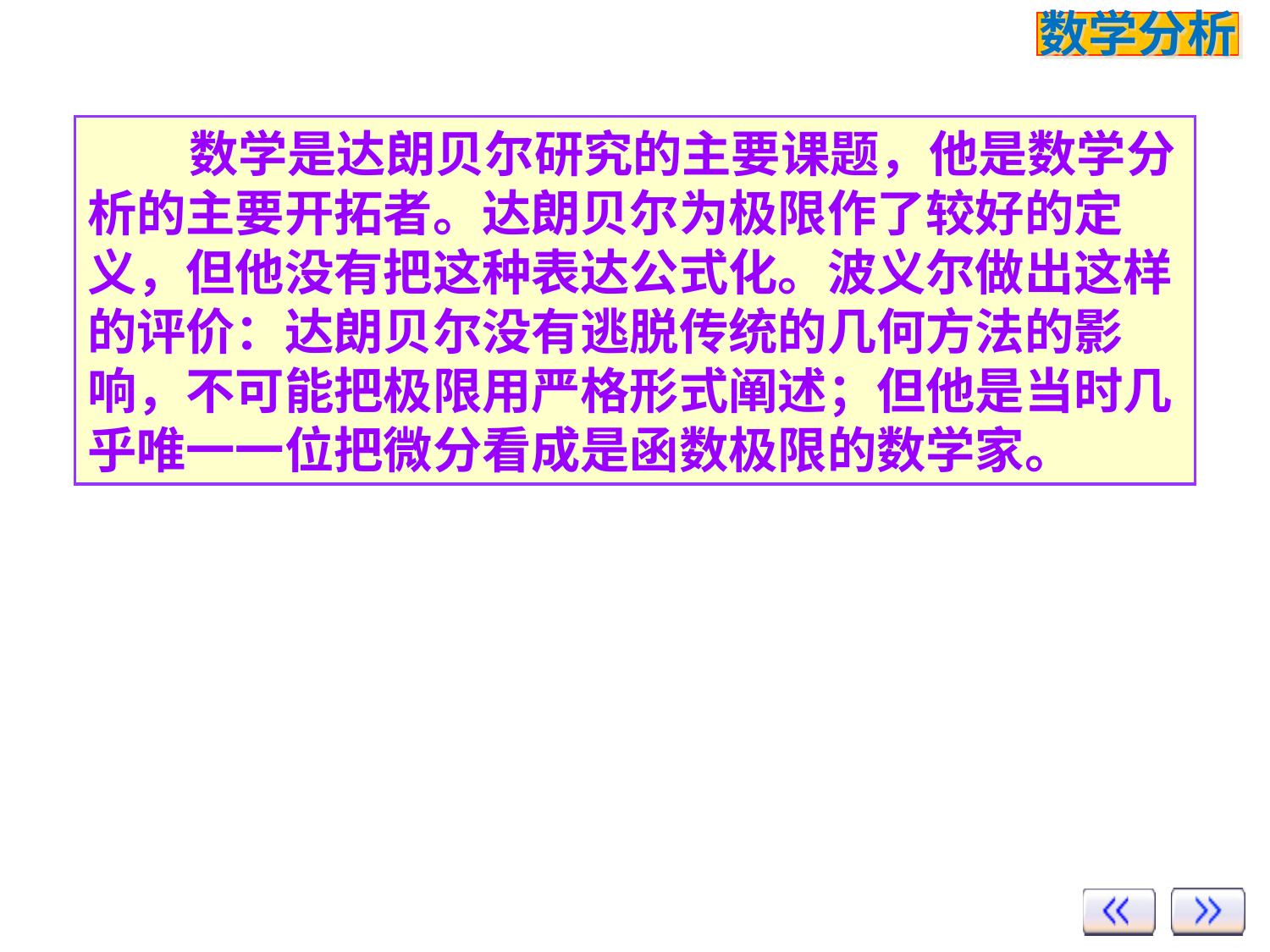

数学是达朗贝尔研究的主要课题，他是数学分析的主要开拓者。达朗贝尔为极限作了较好的定义，但他没有把这种表达公式化。波义尔做出这样的评价：达朗贝尔没有逃脱传统的几何方法的影响，不可能把极限用严格形式阐述；但他是当时几乎唯一一位把微分看成是函数极限的数学家。